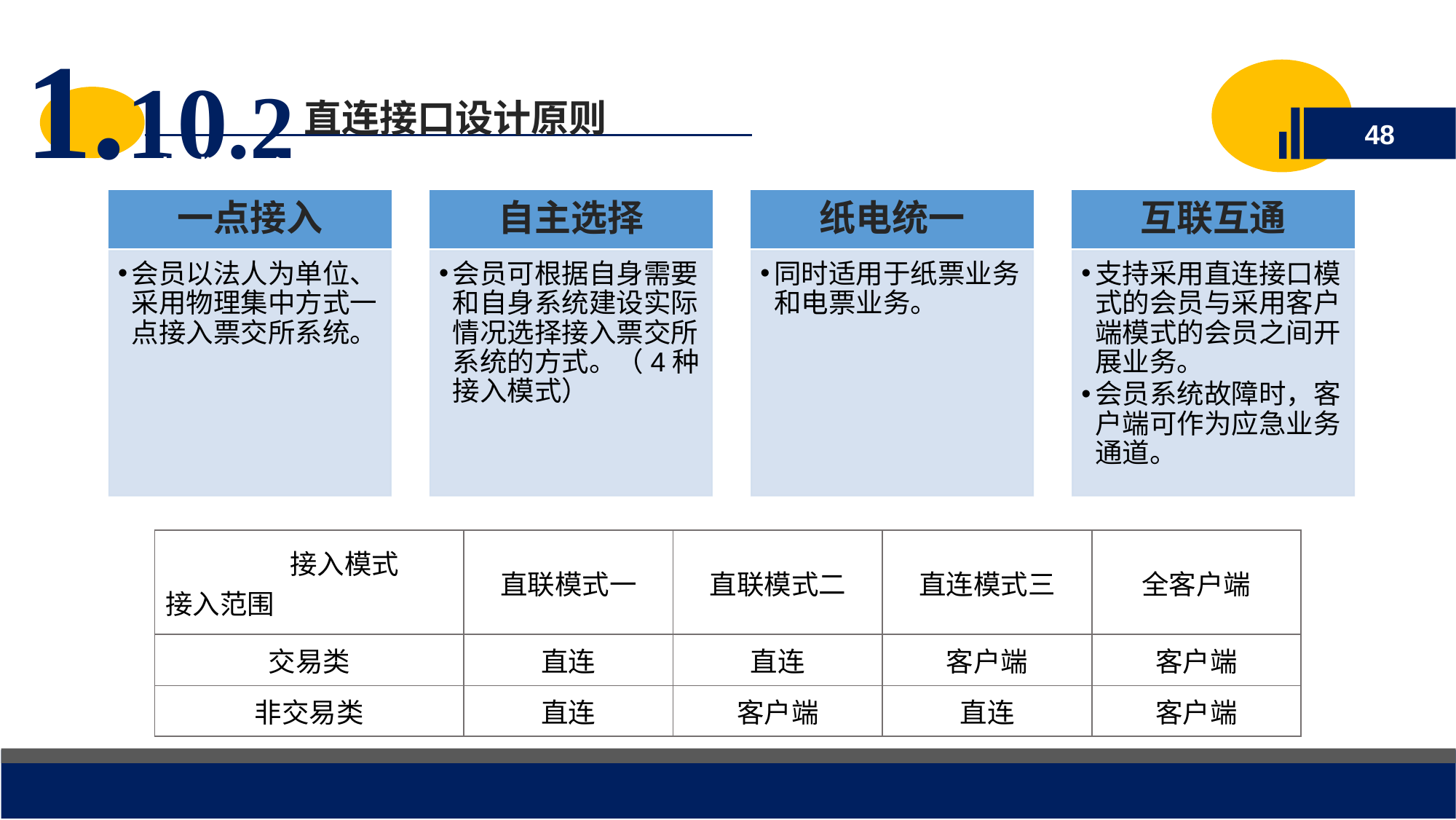

直连接口设计原则
1.10.2

48

模式一:会员所属的系统参与者均使用关联的大额支付系统直接参与者清算账户进行资金清算。

一点接入

自主选择

纸电统一

互联互通

会员以法人为单位、采用物理集中方式一点接入票交所系统。

会员可根据自身需要和自身系统建设实际情况选择接入票交所系统的方式。（4种接入模式）

同时适用于纸票业务和电票业务。

支持采用直连接口模式的会员与采用客户端模式的会员之间开展业务。
会员系统故障时，客户端可作为应急业务通道。
| 接入模式 接入范围 | 直联模式一 | 直联模式二 | 直连模式三 | 全客户端 |
| --- | --- | --- | --- | --- |
| 交易类 | 直连 | 直连 | 客户端 | 客户端 |
| 非交易类 | 直连 | 客户端 | 直连 | 客户端 |